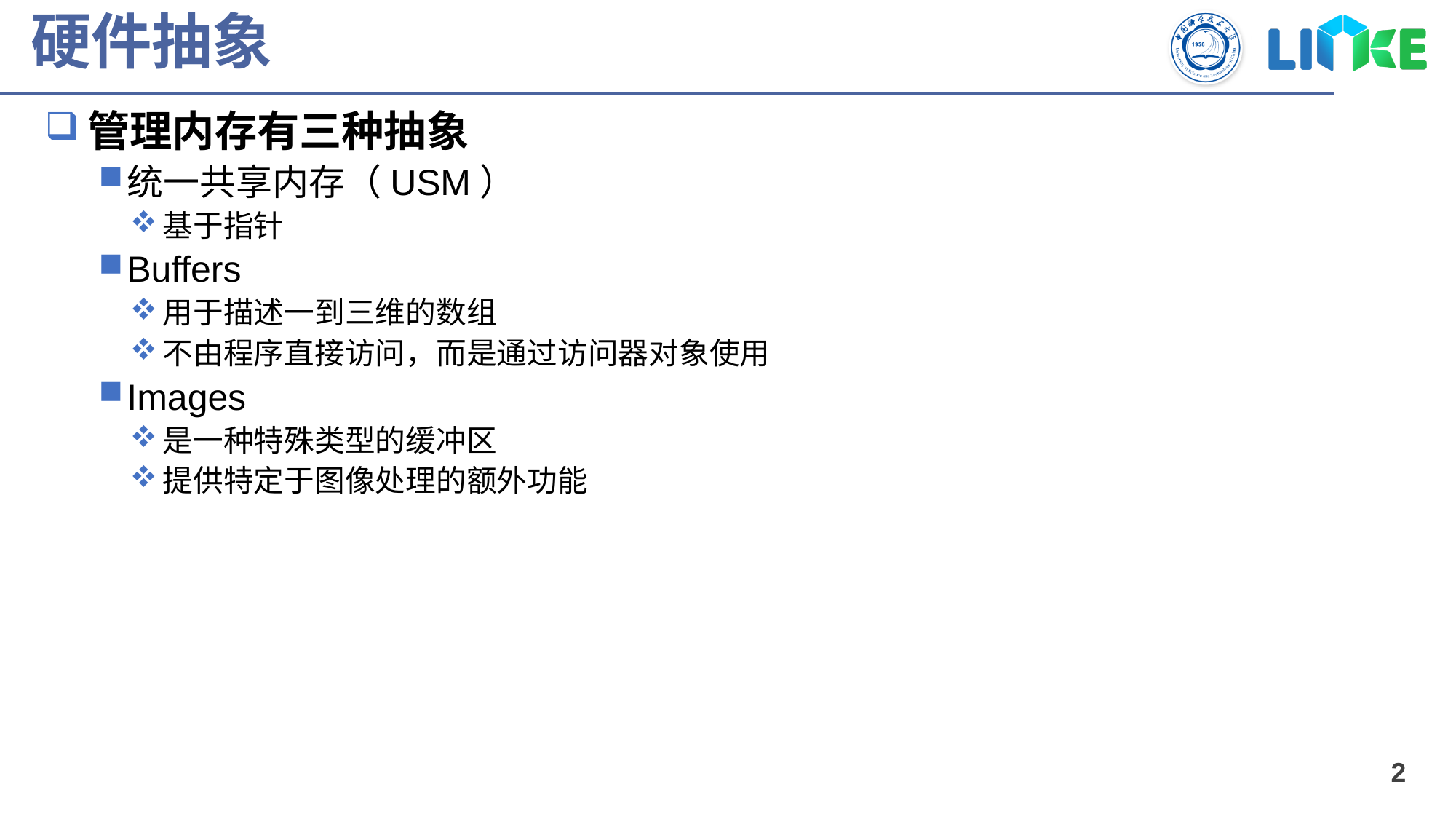

# 硬件抽象
管理内存有三种抽象
统一共享内存（USM）
基于指针
Buffers
用于描述一到三维的数组
不由程序直接访问，而是通过访问器对象使用
Images
是一种特殊类型的缓冲区
提供特定于图像处理的额外功能

2